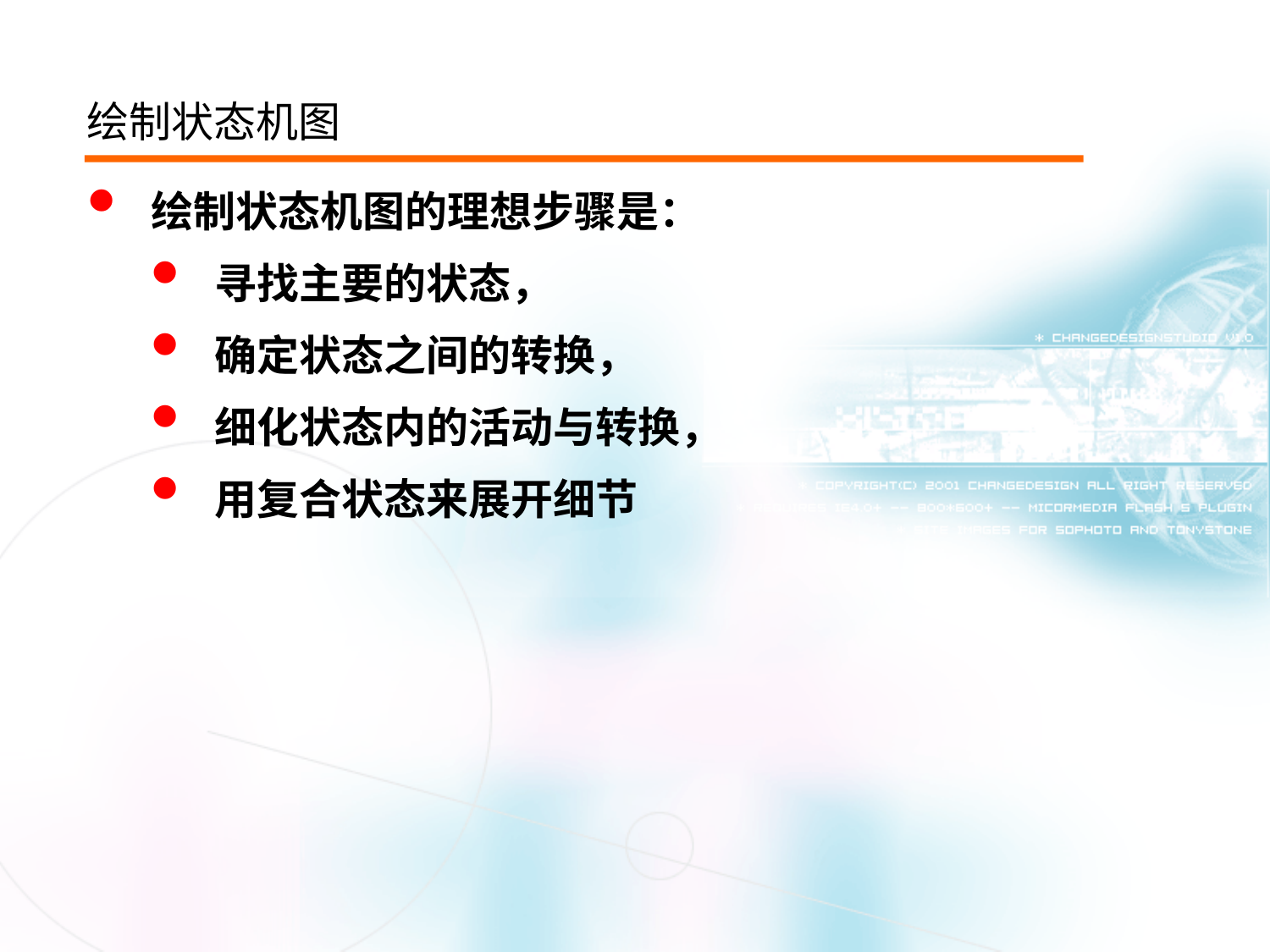

绘制状态机图
绘制状态机图的理想步骤是：
寻找主要的状态，
确定状态之间的转换，
细化状态内的活动与转换，
用复合状态来展开细节